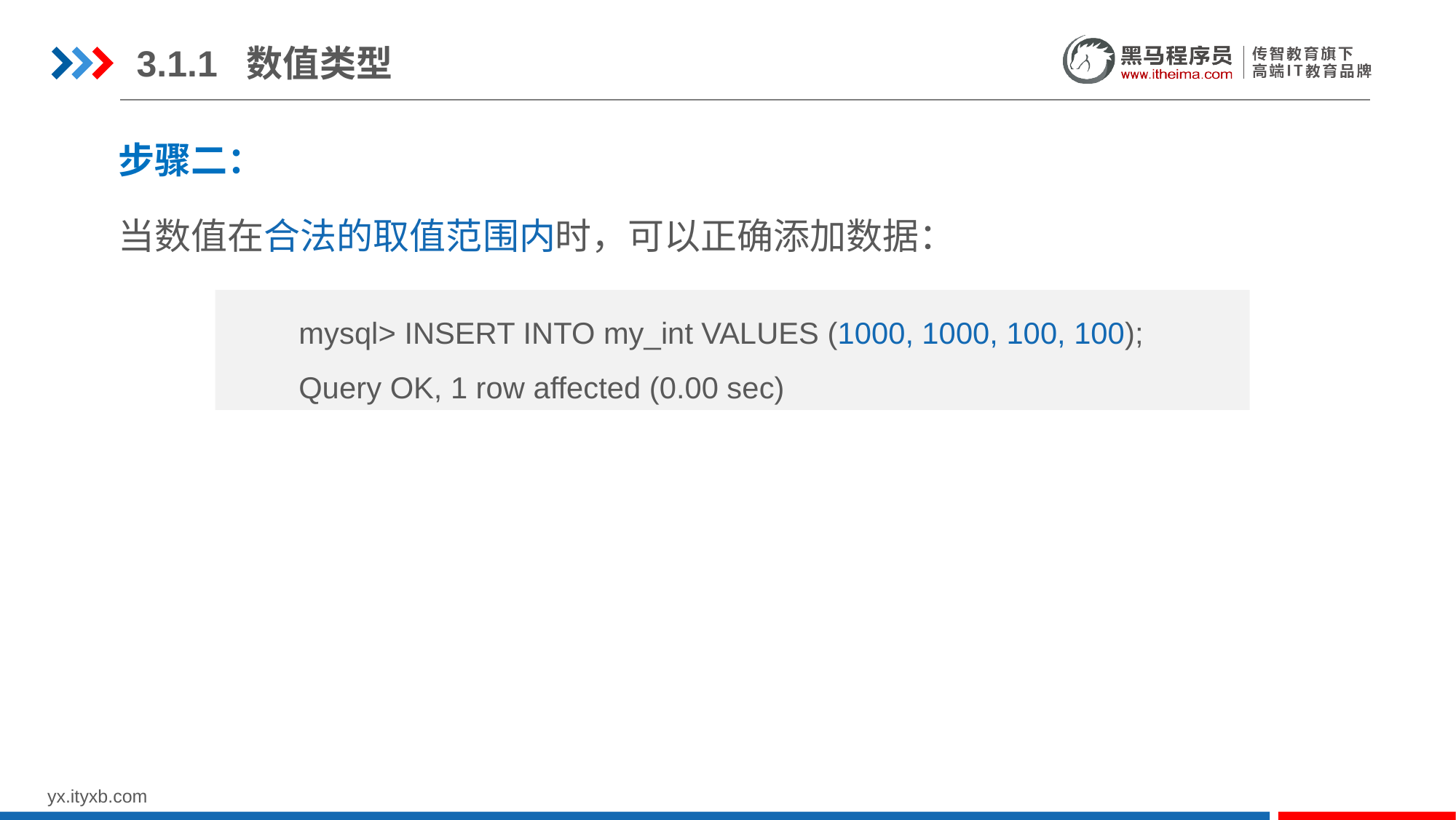

3.1.1  数值类型
步骤二：
当数值在合法的取值范围内时，可以正确添加数据：
mysql> INSERT INTO my_int VALUES (1000, 1000, 100, 100);
Query OK, 1 row affected (0.00 sec)